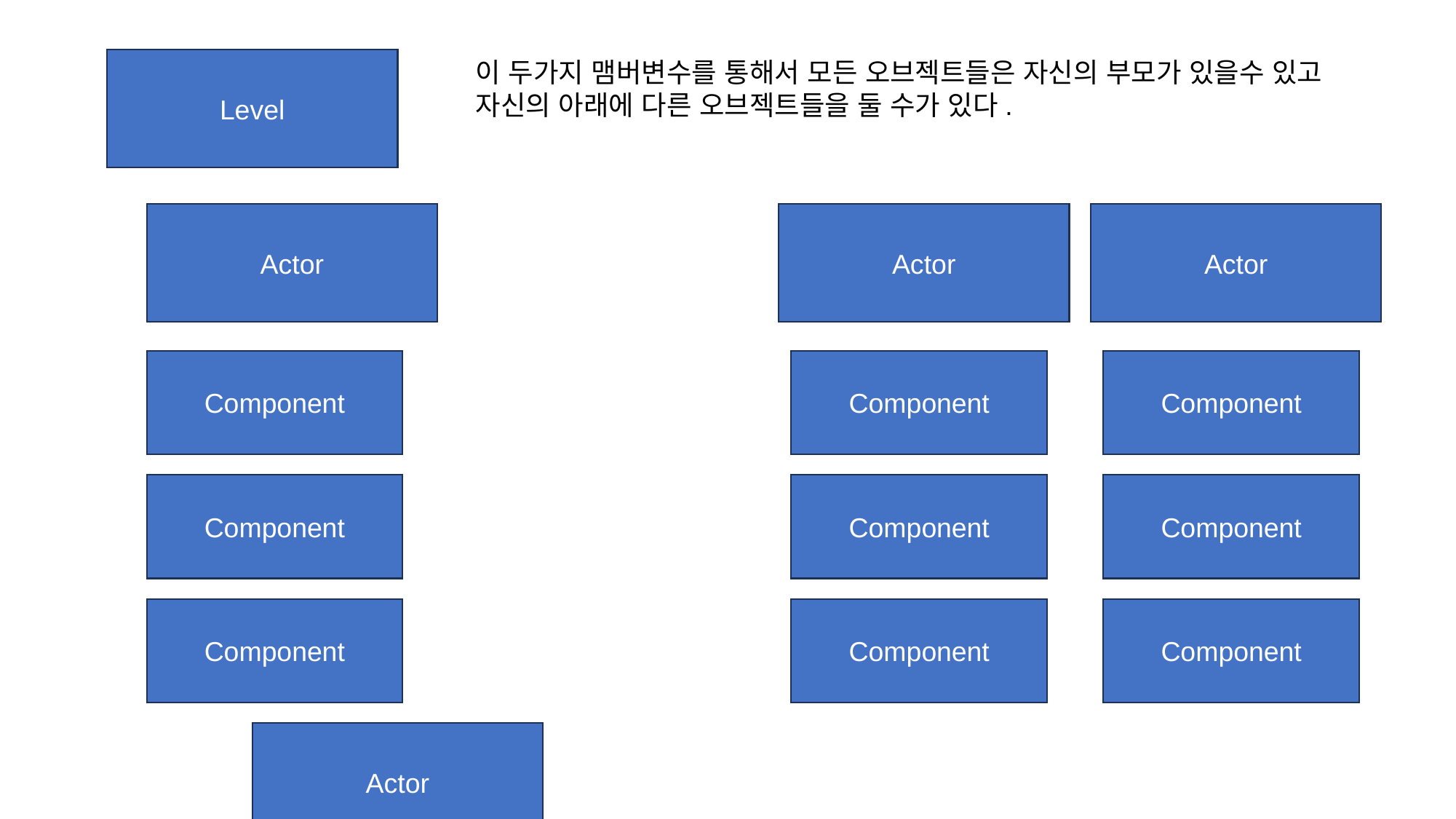

Level
이 두가지 맴버변수를 통해서 모든 오브젝트들은 자신의 부모가 있을수 있고
자신의 아래에 다른 오브젝트들을 둘 수가 있다.
Actor
Actor
Actor
Component
Component
Component
Component
Component
Component
Component
Component
Component
Actor
Component
Component
Component